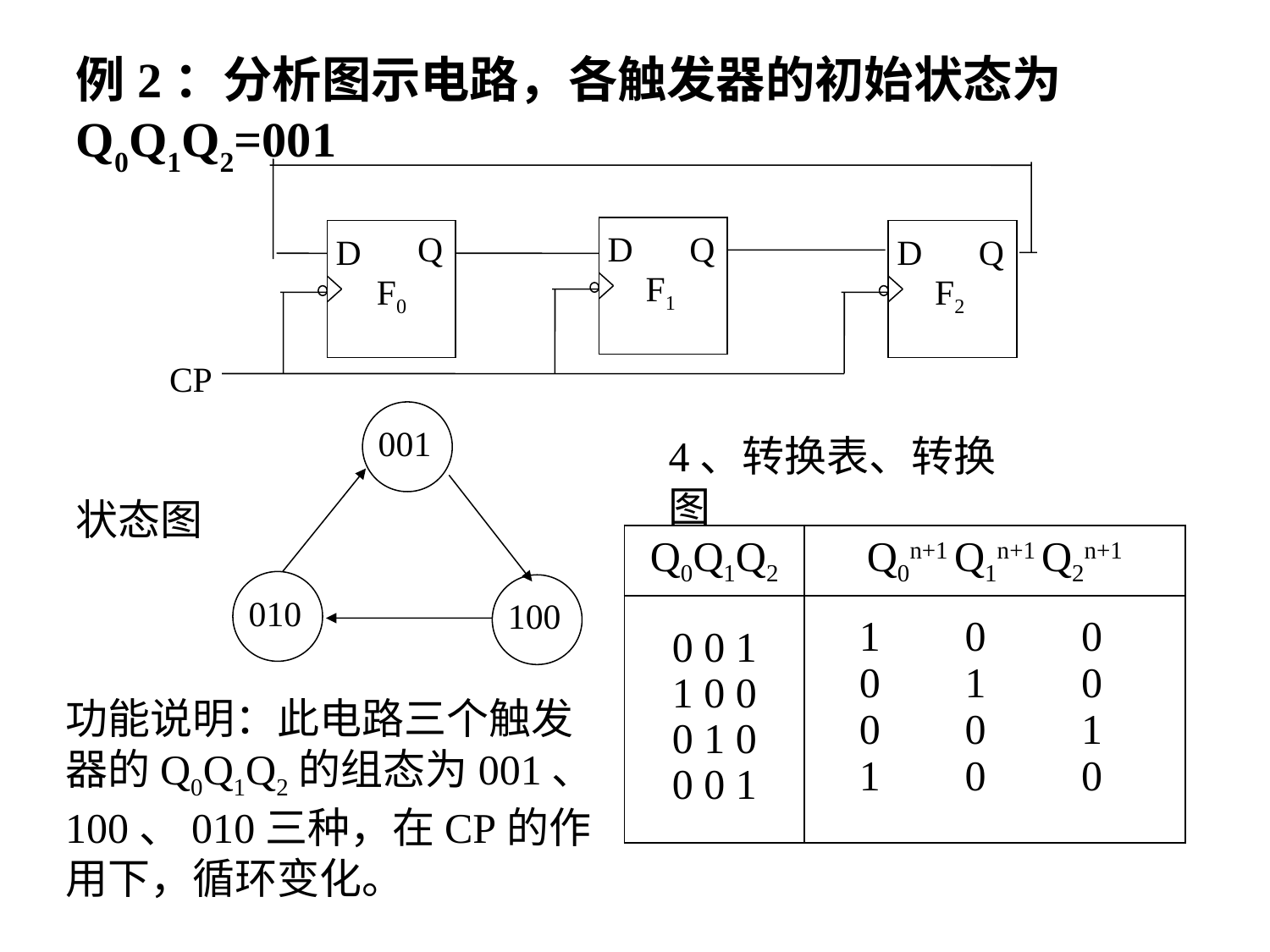

例2：分析图示电路，各触发器的初始状态为Q0Q1Q2=001

Q
D
Q
D
D
Q

F1
F0
F2

CP

001

010
100

4、转换表、转换图
状态图
| Q0Q1Q2 | Q0n+1 Q1n+1 Q2n+1 |
| --- | --- |
| 0 0 1 1 0 0 0 1 0 0 0 1 |  |
1        0         0
0        1         0
0        0         1
1        0         0
功能说明：此电路三个触发器的Q0Q1Q2的组态为001、100、010三种，在CP的作用下，循环变化。